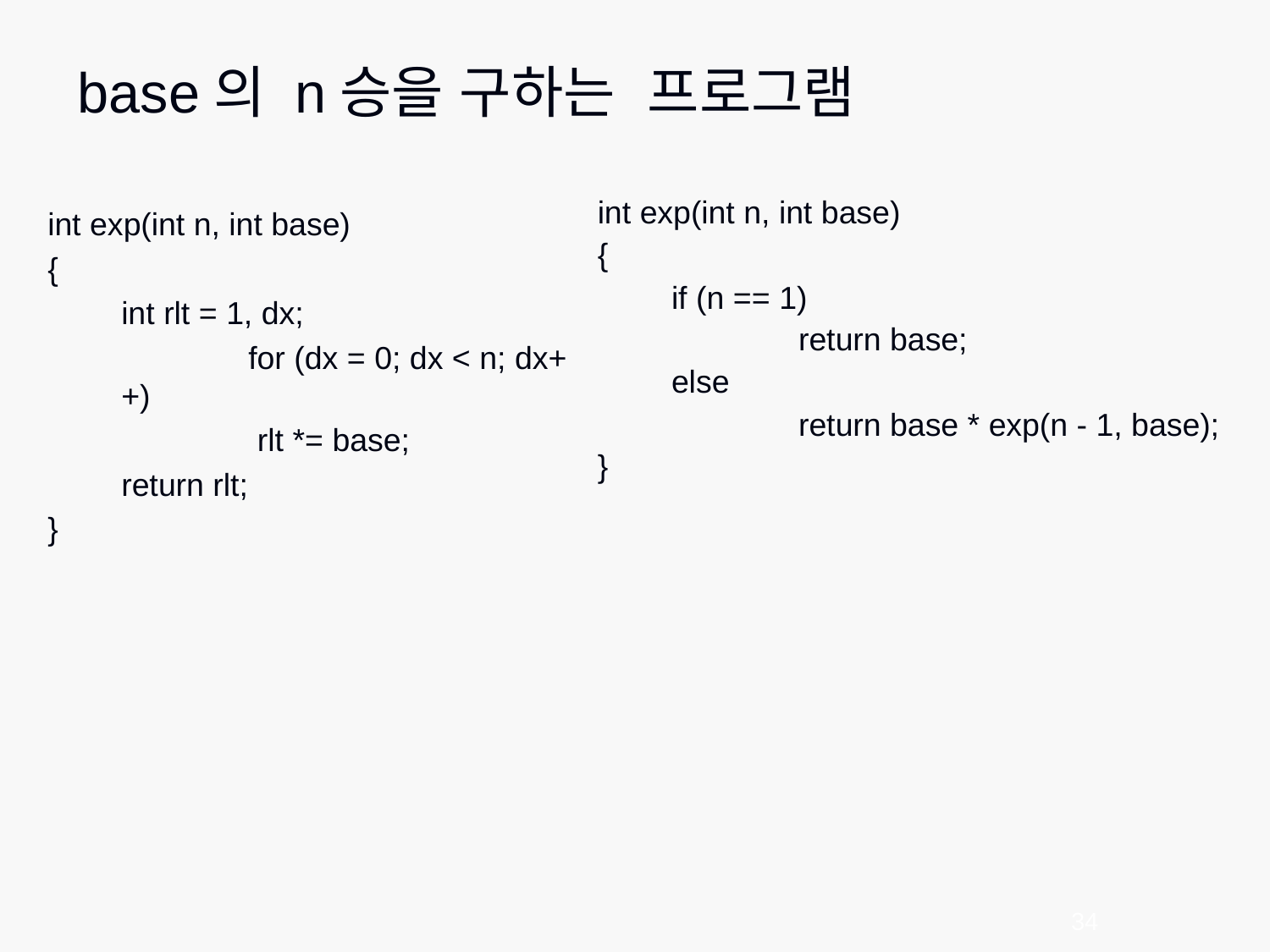

# base의 n승을 구하는  프로그램
int exp(int n, int base)
{
	if (n == 1)
		return base;
	else
		return base * exp(n - 1, base);
}
int exp(int n, int base)
{
	int rlt = 1, dx;
    		for (dx = 0; dx < n; dx++)
           	 rlt *= base;
	return rlt;
}
34